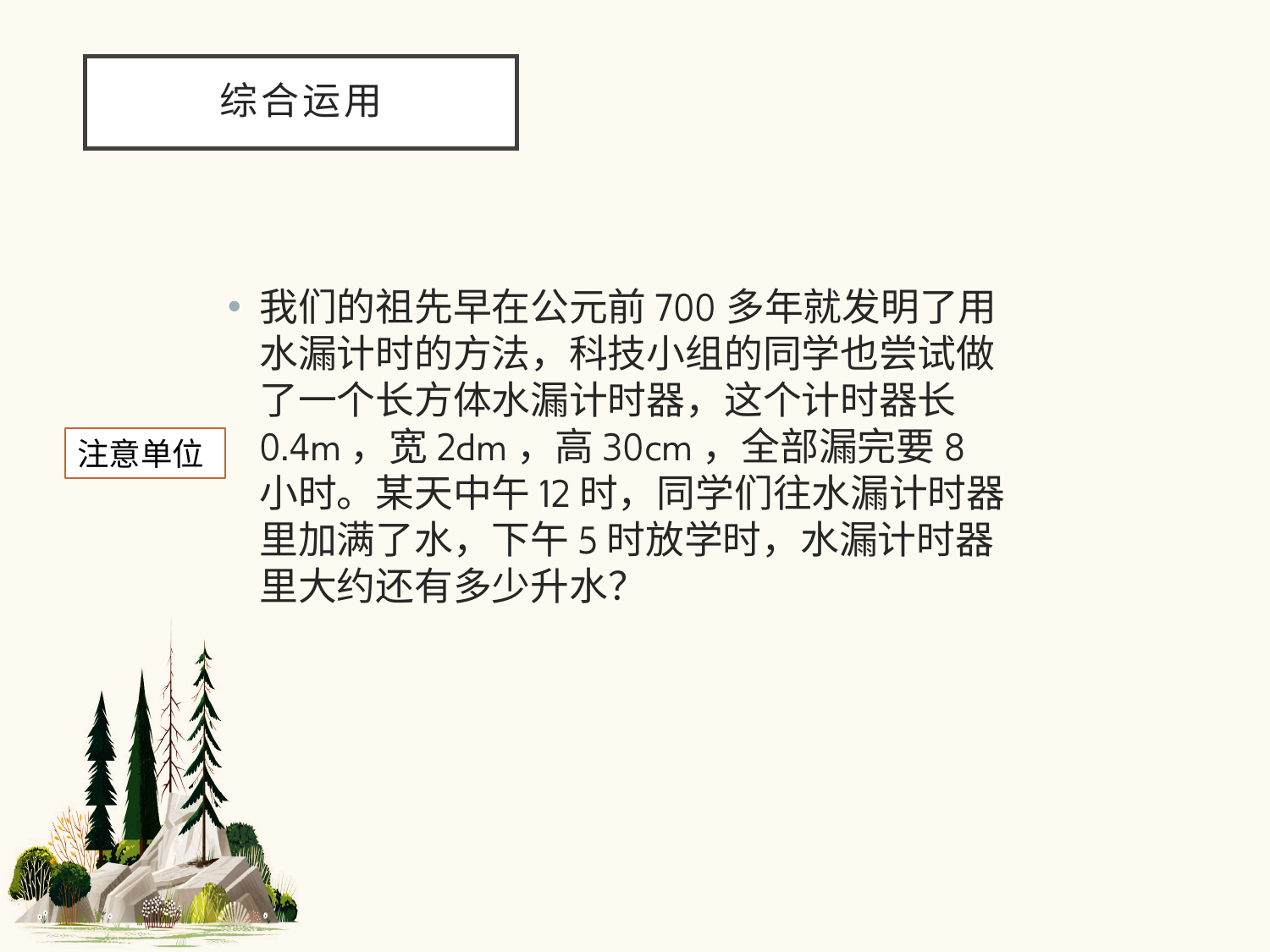

# 综合运用
我们的祖先早在公元前700多年就发明了用水漏计时的方法，科技小组的同学也尝试做了一个长方体水漏计时器，这个计时器长0.4m，宽2dm，高30cm，全部漏完要8小时。某天中午12时，同学们往水漏计时器里加满了水，下午5时放学时，水漏计时器里大约还有多少升水？
注意单位